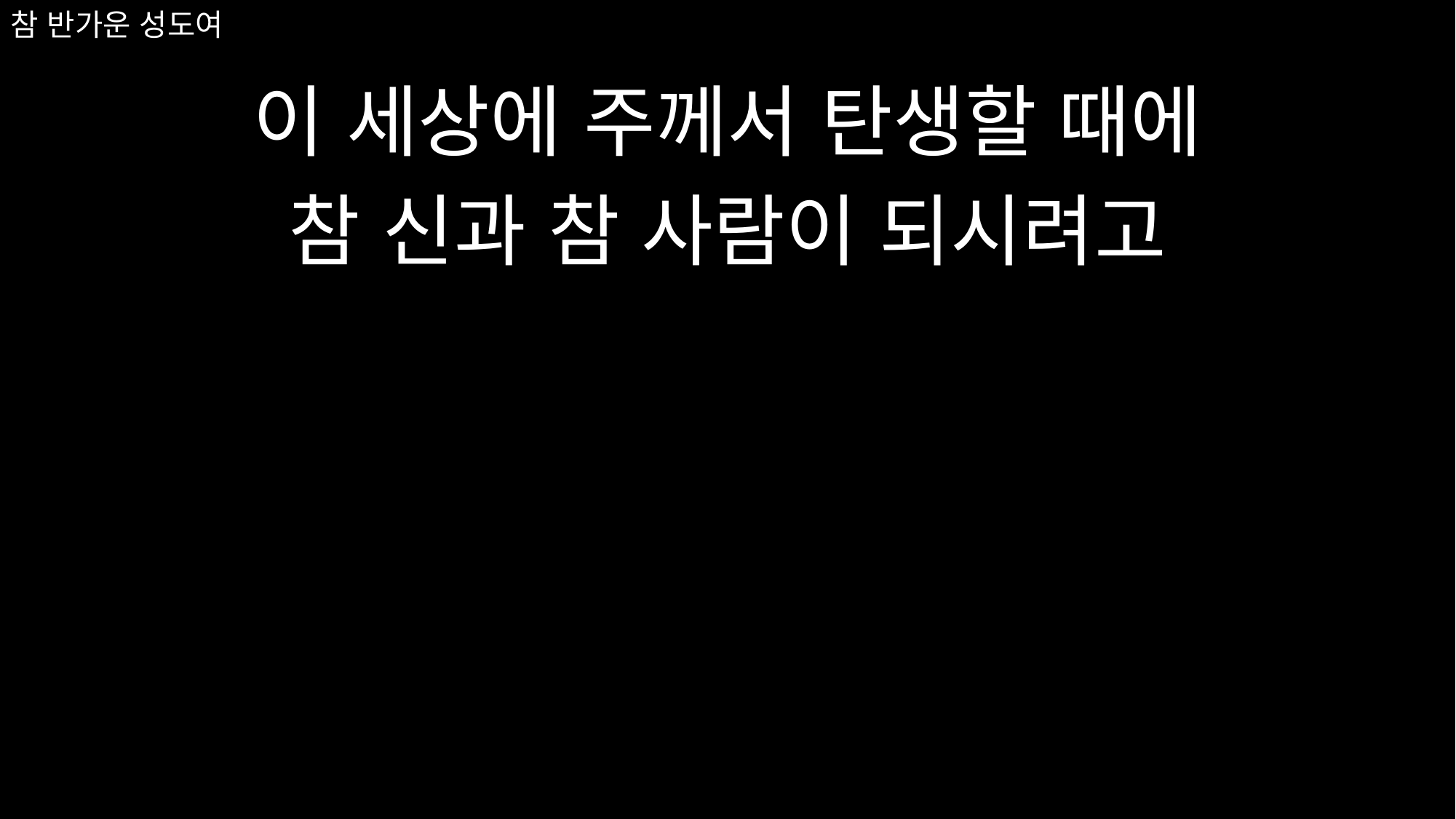

이 세상에 주께서 탄생할 때에
참 신과 참 사람이 되시려고

# 참 반가운 성도여